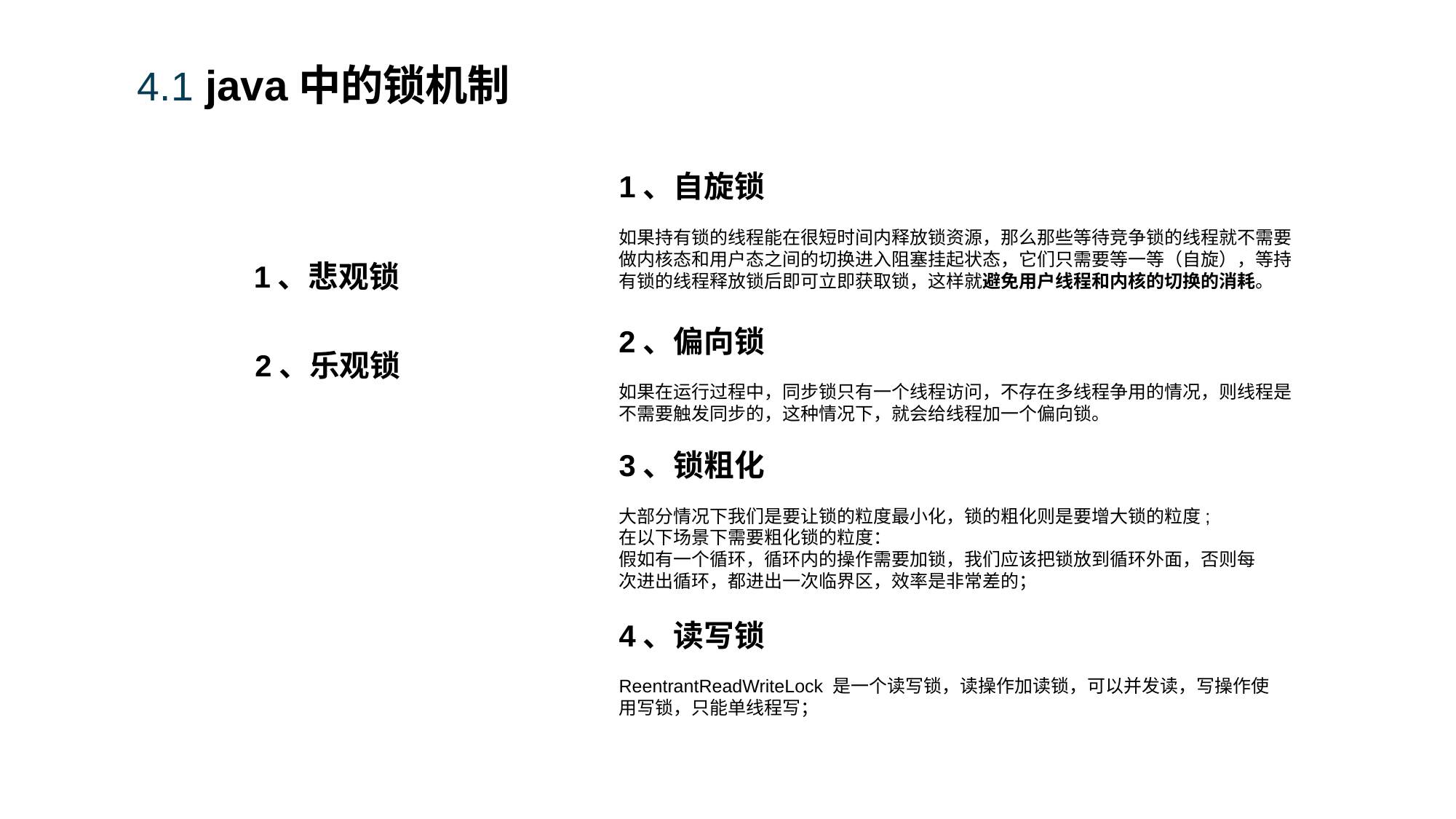

4.1 java中的锁机制
1、自旋锁

如果持有锁的线程能在很短时间内释放锁资源，那么那些等待竞争锁的线程就不需要做内核态和用户态之间的切换进入阻塞挂起状态，它们只需要等一等（自旋），等持有锁的线程释放锁后即可立即获取锁，这样就避免用户线程和内核的切换的消耗。
1、悲观锁
2、偏向锁

如果在运行过程中，同步锁只有一个线程访问，不存在多线程争用的情况，则线程是不需要触发同步的，这种情况下，就会给线程加一个偏向锁。
2、乐观锁
3、锁粗化

大部分情况下我们是要让锁的粒度最小化，锁的粗化则是要增大锁的粒度;
在以下场景下需要粗化锁的粒度：
假如有一个循环，循环内的操作需要加锁，我们应该把锁放到循环外面，否则每次进出循环，都进出一次临界区，效率是非常差的；
4、读写锁

ReentrantReadWriteLock 是一个读写锁，读操作加读锁，可以并发读，写操作使用写锁，只能单线程写；